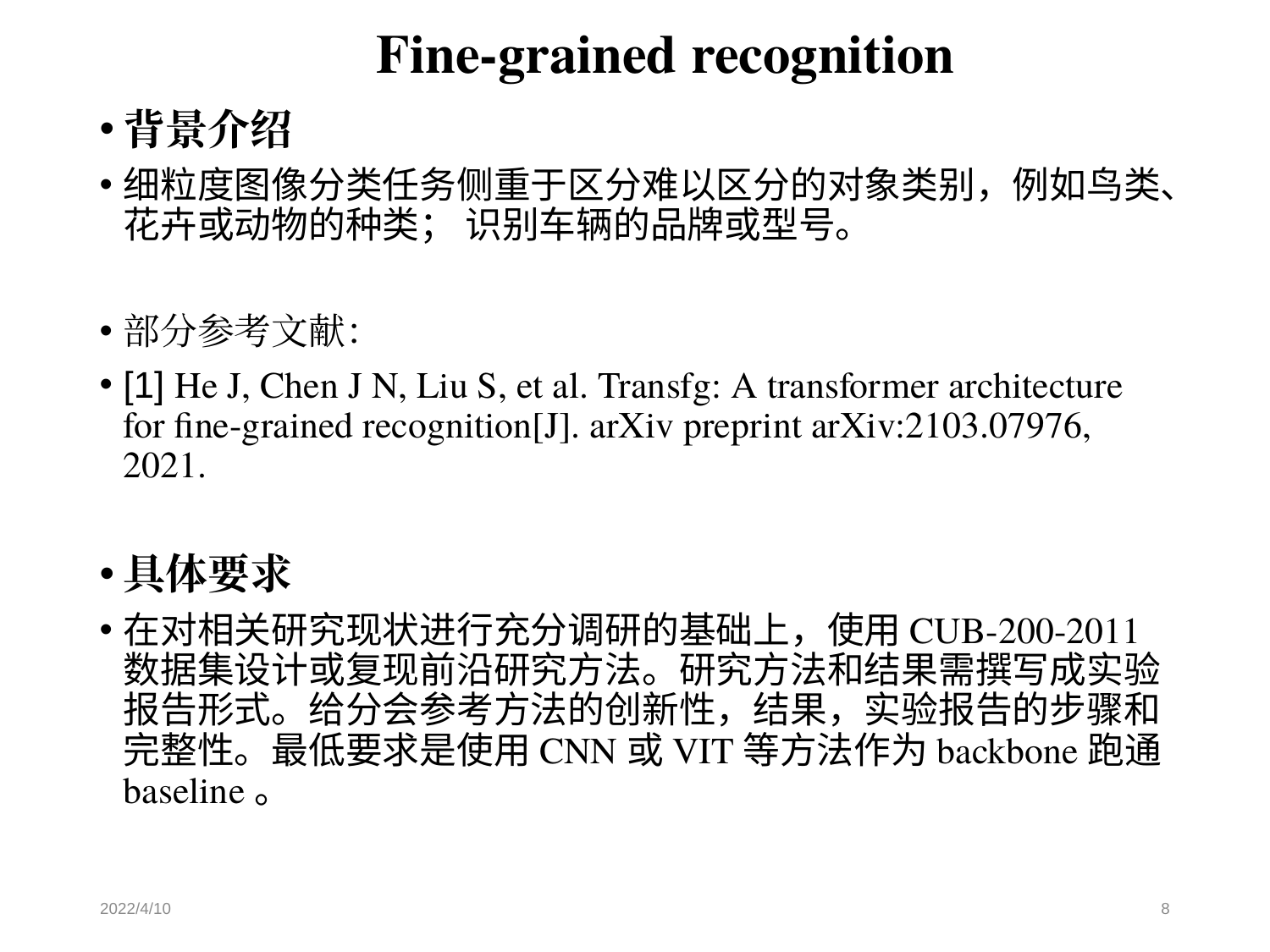

# Fine-grained recognition
背景介绍
细粒度图像分类任务侧重于区分难以区分的对象类别，例如鸟类、花卉或动物的种类； 识别车辆的品牌或型号。

部分参考文献：
[1] He J, Chen J N, Liu S, et al. Transfg: A transformer architecture for fine-grained recognition[J]. arXiv preprint arXiv:2103.07976, 2021.

具体要求
在对相关研究现状进行充分调研的基础上，使用CUB-200-2011数据集设计或复现前沿研究方法。研究方法和结果需撰写成实验报告形式。给分会参考方法的创新性，结果，实验报告的步骤和完整性。最低要求是使用CNN或VIT等方法作为backbone跑通baseline。

2022/4/10

8